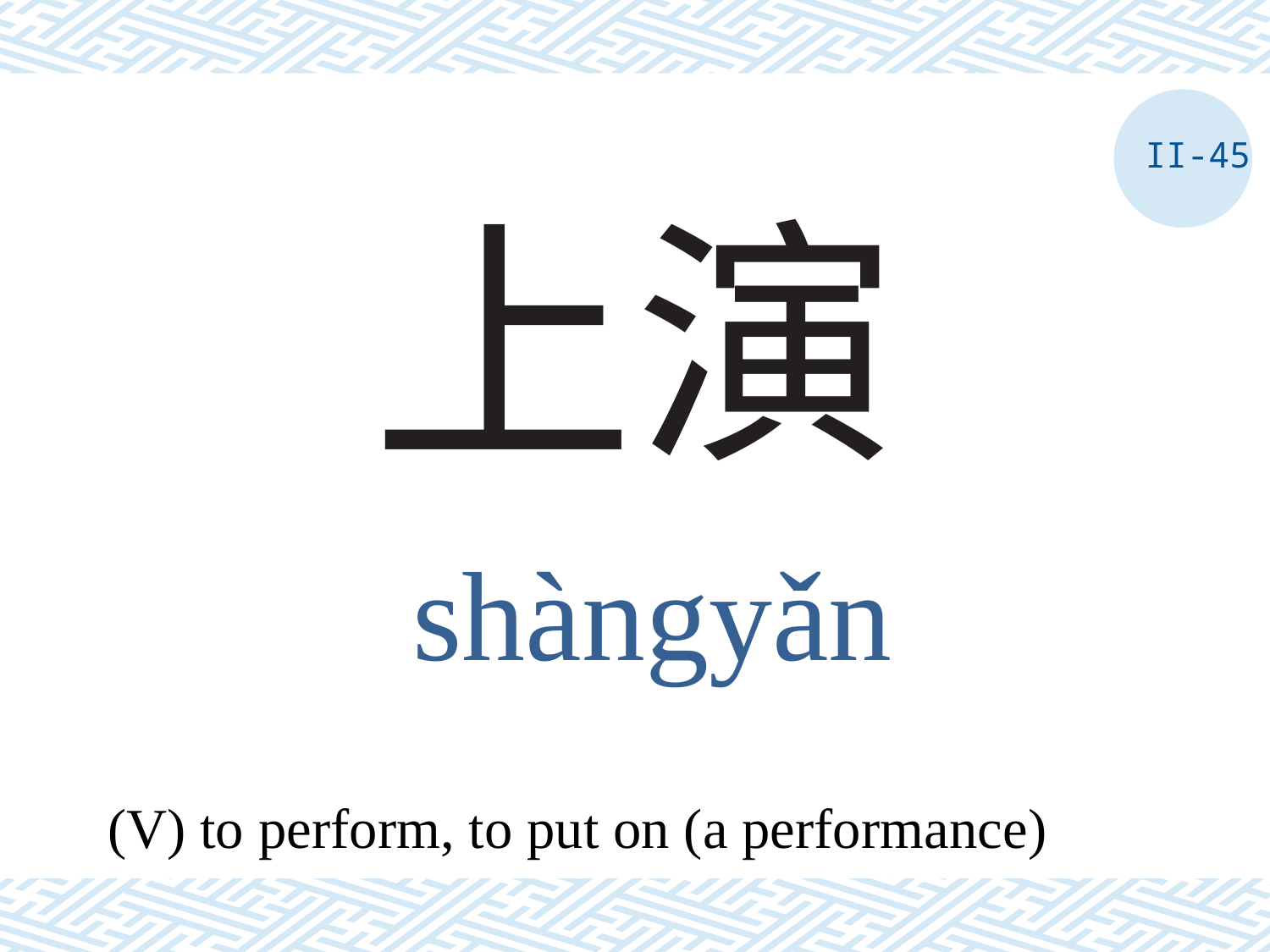

II-45

# 上演
shàngyǎn
(V) to perform, to put on (a performance)